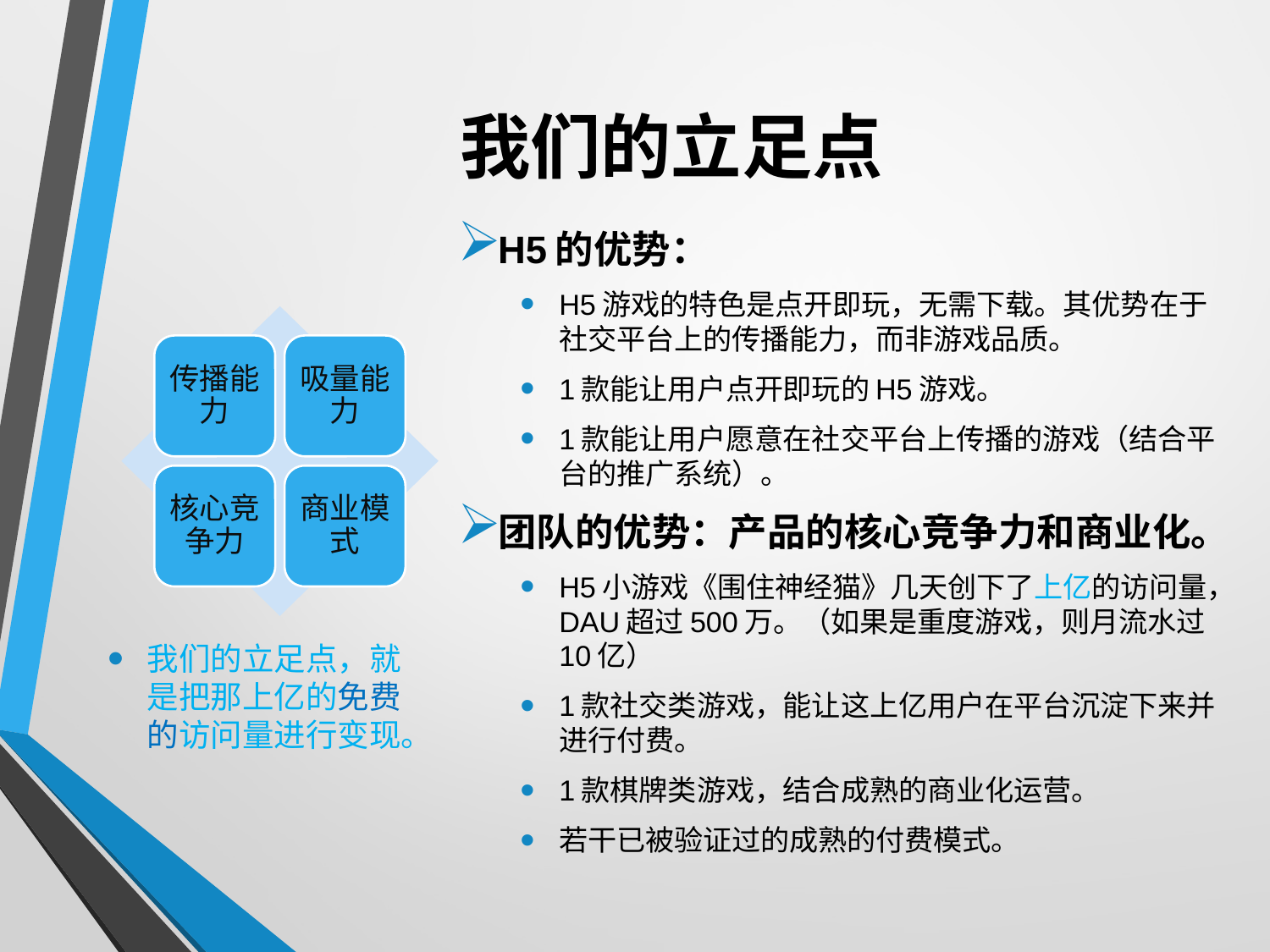

# 我们的立足点
H5的优势：
H5游戏的特色是点开即玩，无需下载。其优势在于社交平台上的传播能力，而非游戏品质。
1款能让用户点开即玩的H5游戏。
1款能让用户愿意在社交平台上传播的游戏（结合平台的推广系统）。
团队的优势：产品的核心竞争力和商业化。
H5小游戏《围住神经猫》几天创下了上亿的访问量，DAU超过500万。（如果是重度游戏，则月流水过10亿）
1款社交类游戏，能让这上亿用户在平台沉淀下来并进行付费。
1款棋牌类游戏，结合成熟的商业化运营。
若干已被验证过的成熟的付费模式。
传播能力
吸量能力
核心竞争力
商业模式
我们的立足点，就是把那上亿的免费的访问量进行变现。